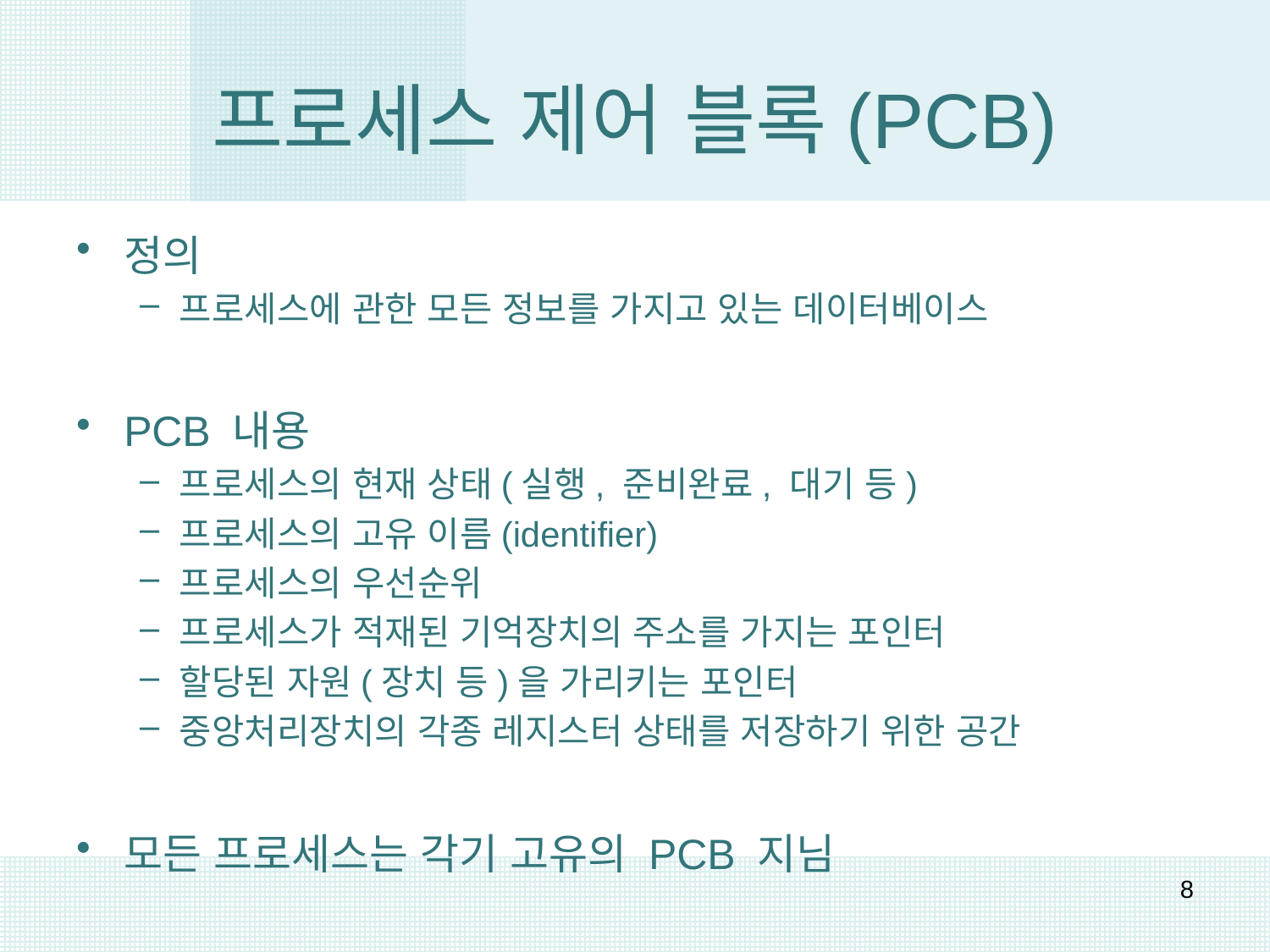

# 프로세스 제어 블록(PCB)
정의
프로세스에 관한 모든 정보를 가지고 있는 데이터베이스

PCB 내용
프로세스의 현재 상태(실행, 준비완료, 대기 등)
프로세스의 고유 이름(identifier)
프로세스의 우선순위
프로세스가 적재된 기억장치의 주소를 가지는 포인터
할당된 자원(장치 등)을 가리키는 포인터
중앙처리장치의 각종 레지스터 상태를 저장하기 위한 공간

모든 프로세스는 각기 고유의 PCB 지님

8